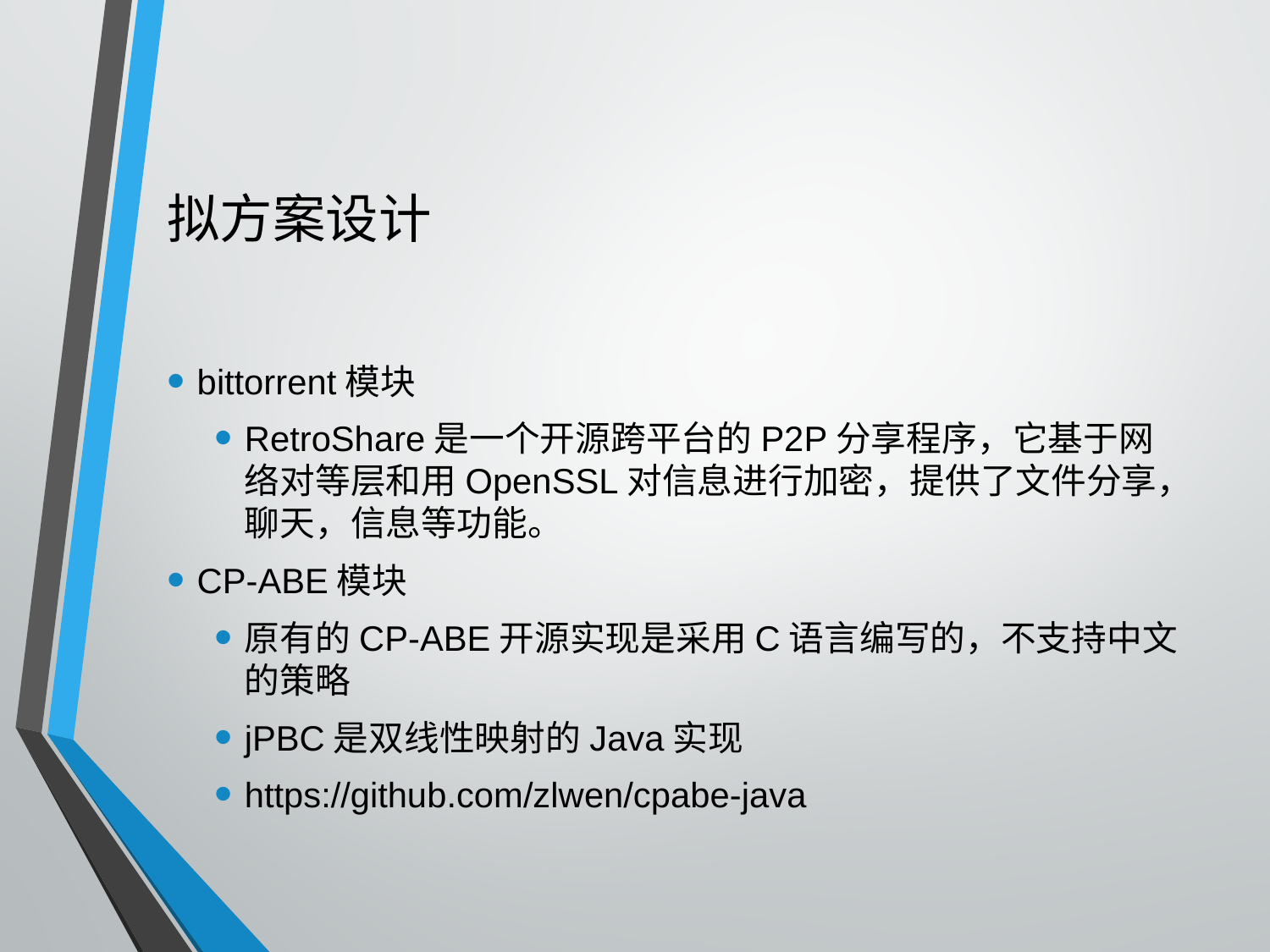

# 拟方案设计
bittorrent模块
RetroShare是一个开源跨平台的P2P分享程序，它基于网络对等层和用OpenSSL对信息进行加密，提供了文件分享，聊天，信息等功能。
CP-ABE模块
原有的CP-ABE开源实现是采用C语言编写的，不支持中文的策略
jPBC是双线性映射的Java实现
https://github.com/zlwen/cpabe-java